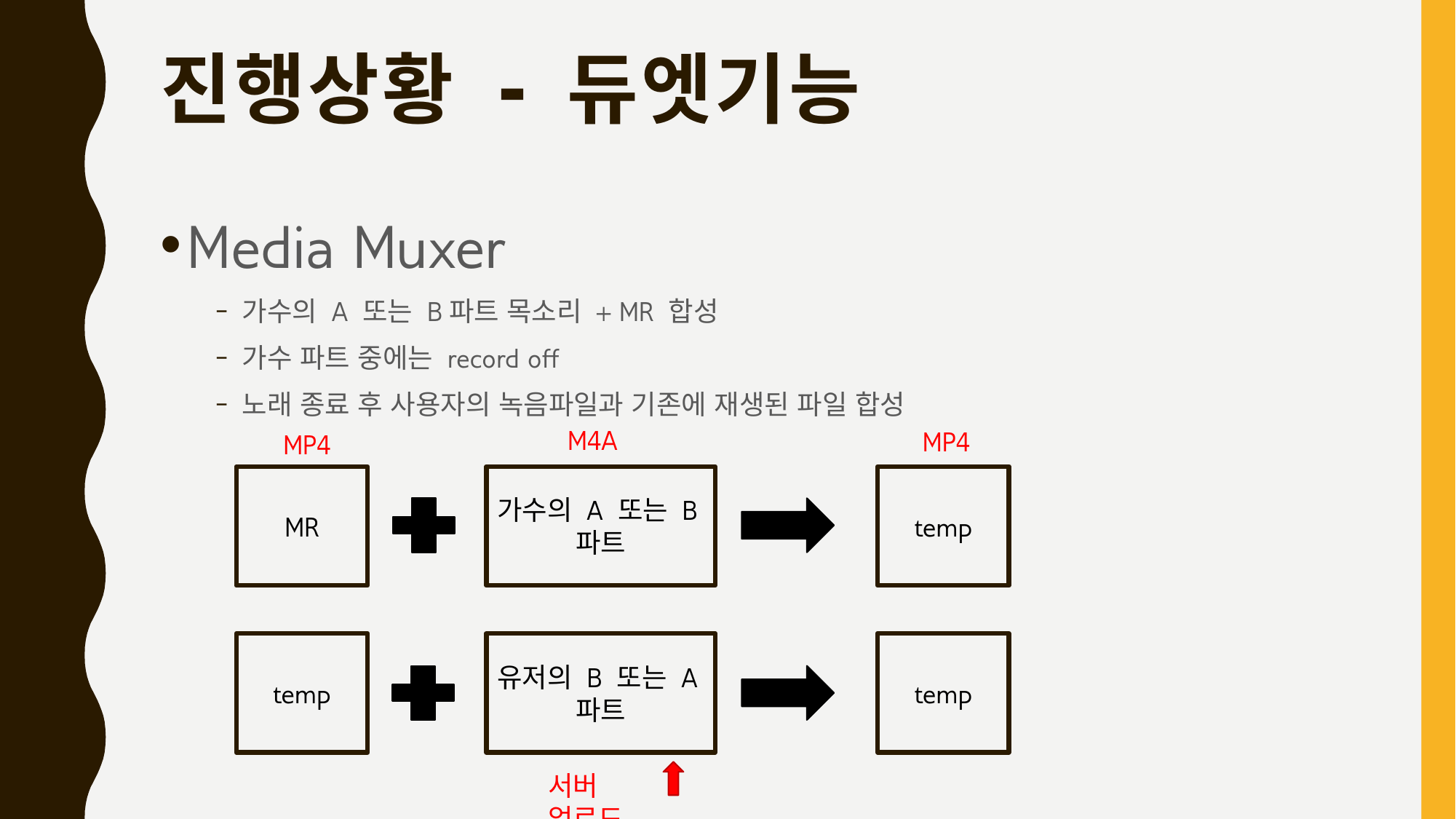

# 진행상황 - 듀엣기능
Media Muxer
가수의 A 또는 B파트 목소리 + MR 합성
가수 파트 중에는 record off
노래 종료 후 사용자의 녹음파일과 기존에 재생된 파일 합성

M4A
MP4
MP4
MR
가수의 A 또는 B파트
temp

temp
유저의 B 또는 A파트
temp

서버 업로드